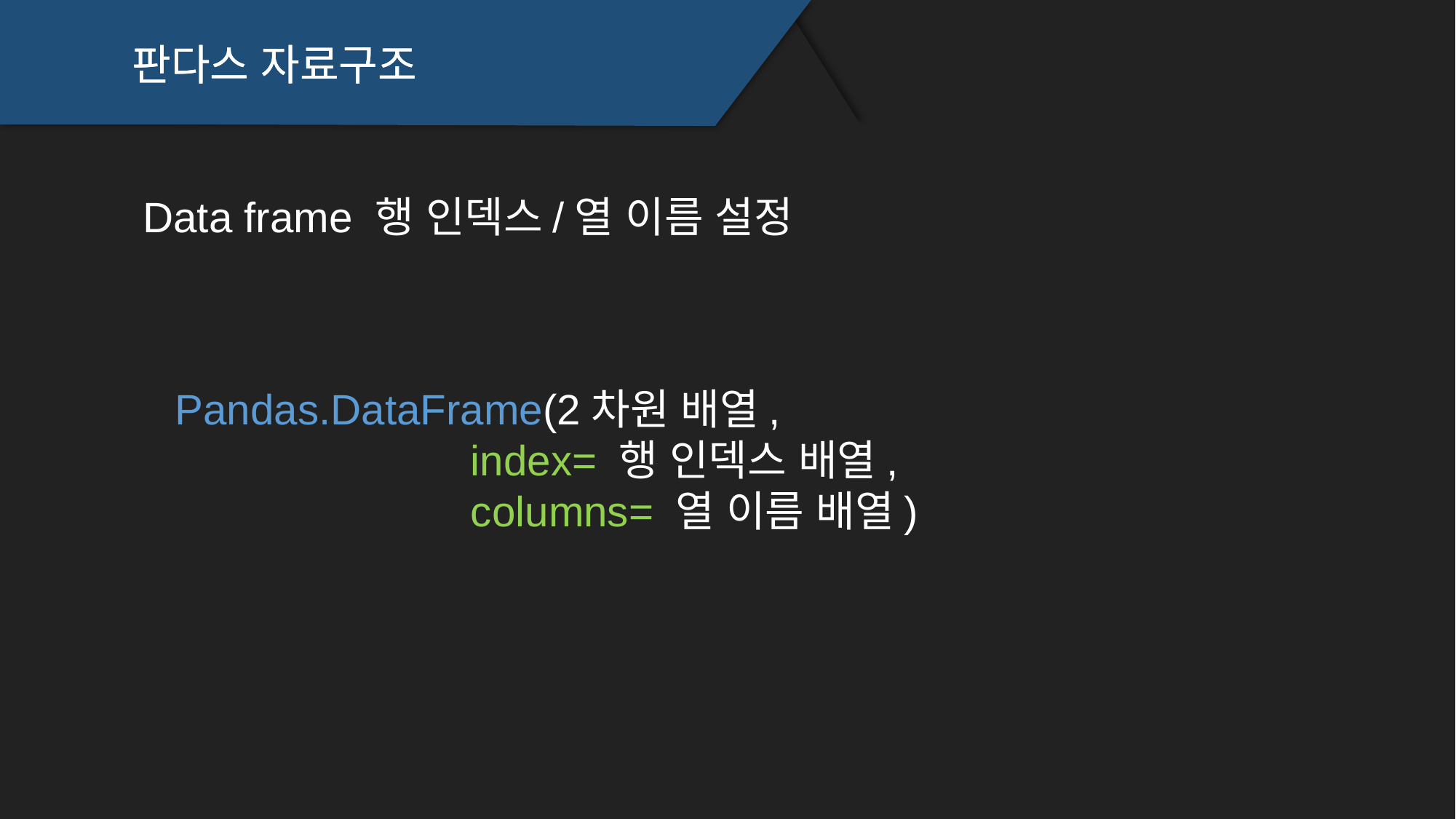

판다스 자료구조
판다스 자료구조
Data frame 행 인덱스/열 이름 설정
Pandas.DataFrame(2차원 배열,
                         index= 행 인덱스 배열,
                         columns= 열 이름 배열)